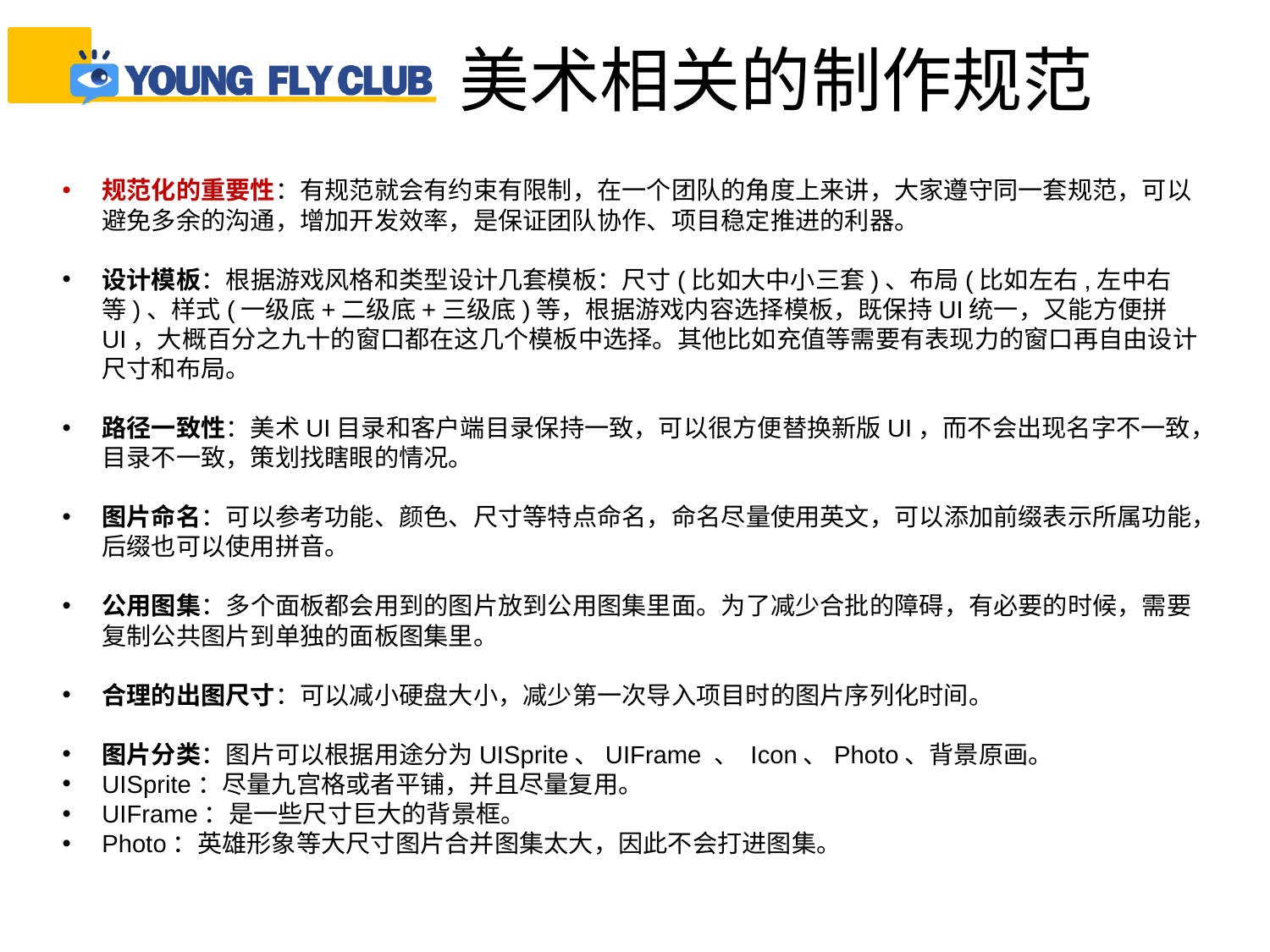

美术相关的制作规范

规范化的重要性：有规范就会有约束有限制，在一个团队的角度上来讲，大家遵守同一套规范，可以避免多余的沟通，增加开发效率，是保证团队协作、项目稳定推进的利器。

设计模板：根据游戏风格和类型设计几套模板：尺寸(比如大中小三套)、布局(比如左右,左中右等)、样式(一级底+二级底+三级底)等，根据游戏内容选择模板，既保持UI统一，又能方便拼UI，大概百分之九十的窗口都在这几个模板中选择。其他比如充值等需要有表现力的窗口再自由设计尺寸和布局。

路径一致性：美术UI目录和客户端目录保持一致，可以很方便替换新版UI，而不会出现名字不一致，目录不一致，策划找瞎眼的情况。

图片命名：可以参考功能、颜色、尺寸等特点命名，命名尽量使用英文，可以添加前缀表示所属功能，后缀也可以使用拼音。

公用图集：多个面板都会用到的图片放到公用图集里面。为了减少合批的障碍，有必要的时候，需要复制公共图片到单独的面板图集里。

合理的出图尺寸：可以减小硬盘大小，减少第一次导入项目时的图片序列化时间。

图片分类：图片可以根据用途分为UISprite、UIFrame 、 Icon、Photo、背景原画。
UISprite：尽量九宫格或者平铺，并且尽量复用。
UIFrame：是一些尺寸巨大的背景框。
Photo：英雄形象等大尺寸图片合并图集太大，因此不会打进图集。